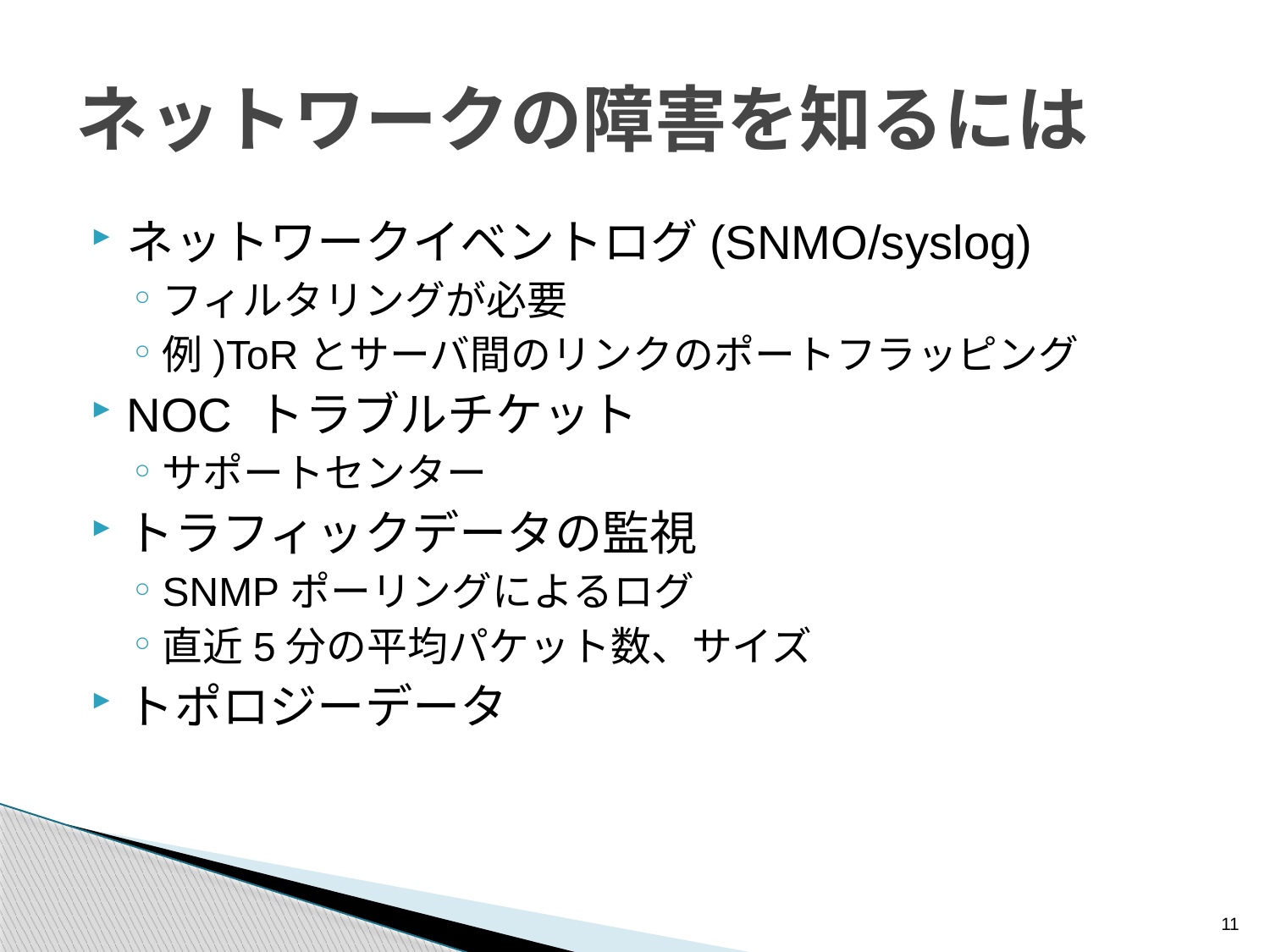

# ネットワークの障害を知るには
ネットワークイベントログ(SNMO/syslog)
フィルタリングが必要
例)ToRとサーバ間のリンクのポートフラッピング
NOC トラブルチケット
サポートセンター
トラフィックデータの監視
SNMPポーリングによるログ
直近5分の平均パケット数、サイズ
トポロジーデータ
11